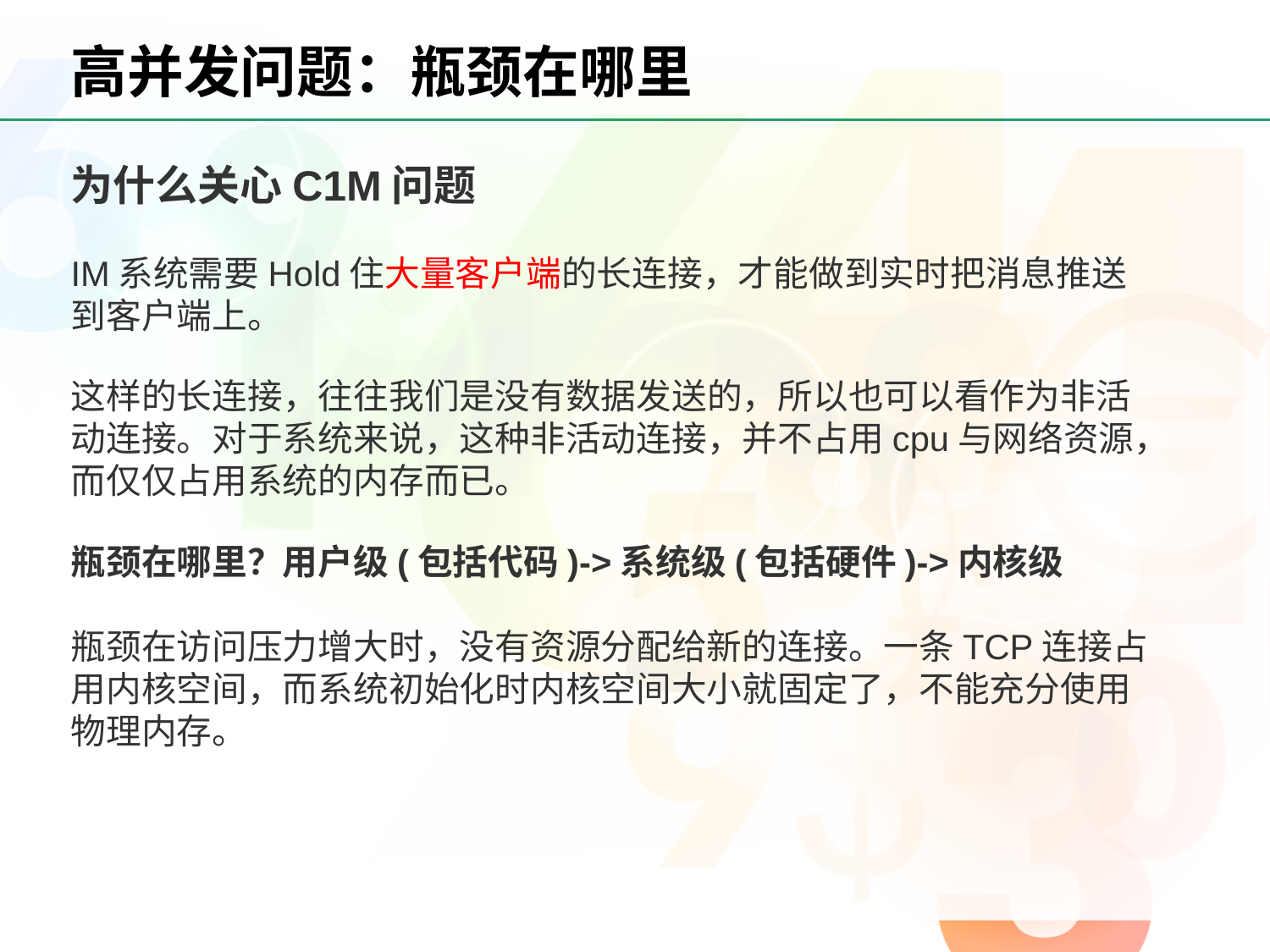

# 高并发问题：瓶颈在哪里
为什么关心C1M问题

IM系统需要Hold住大量客户端的长连接，才能做到实时把消息推送到客户端上。

这样的长连接，往往我们是没有数据发送的，所以也可以看作为非活动连接。对于系统来说，这种非活动连接，并不占用cpu与网络资源，而仅仅占用系统的内存而已。

瓶颈在哪里？用户级(包括代码)->系统级(包括硬件)->内核级

瓶颈在访问压力增大时，没有资源分配给新的连接。一条TCP连接占用内核空间，而系统初始化时内核空间大小就固定了，不能充分使用物理内存。